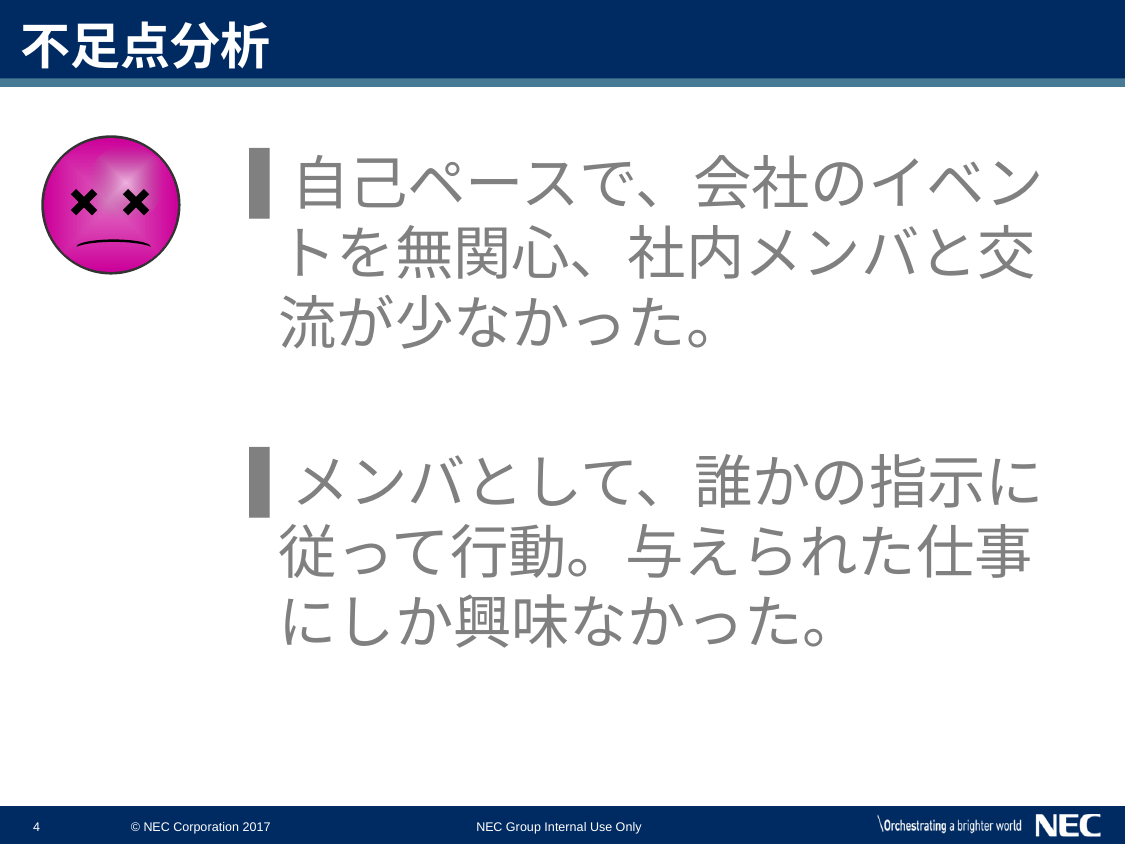

# 不足点分析

自己ペースで、会社のイベントを無関心、社内メンバと交流が少なかった。

メンバとして、誰かの指示に従って行動。与えられた仕事にしか興味なかった。